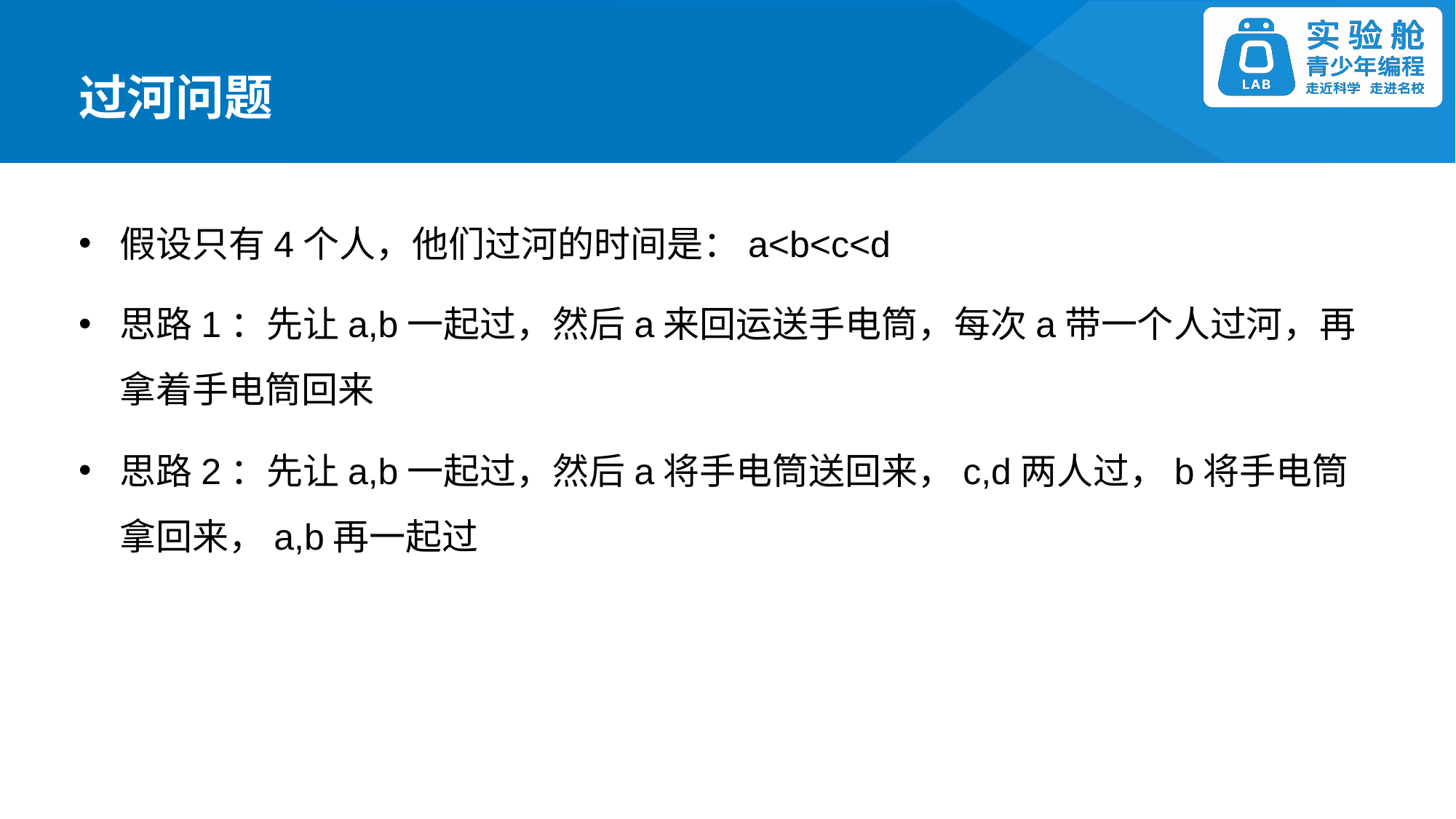

过河问题
假设只有4个人，他们过河的时间是：a<b<c<d
思路1：先让a,b一起过，然后a来回运送手电筒，每次a带一个人过河，再拿着手电筒回来
思路2：先让a,b一起过，然后a将手电筒送回来，c,d两人过，b将手电筒拿回来，a,b再一起过